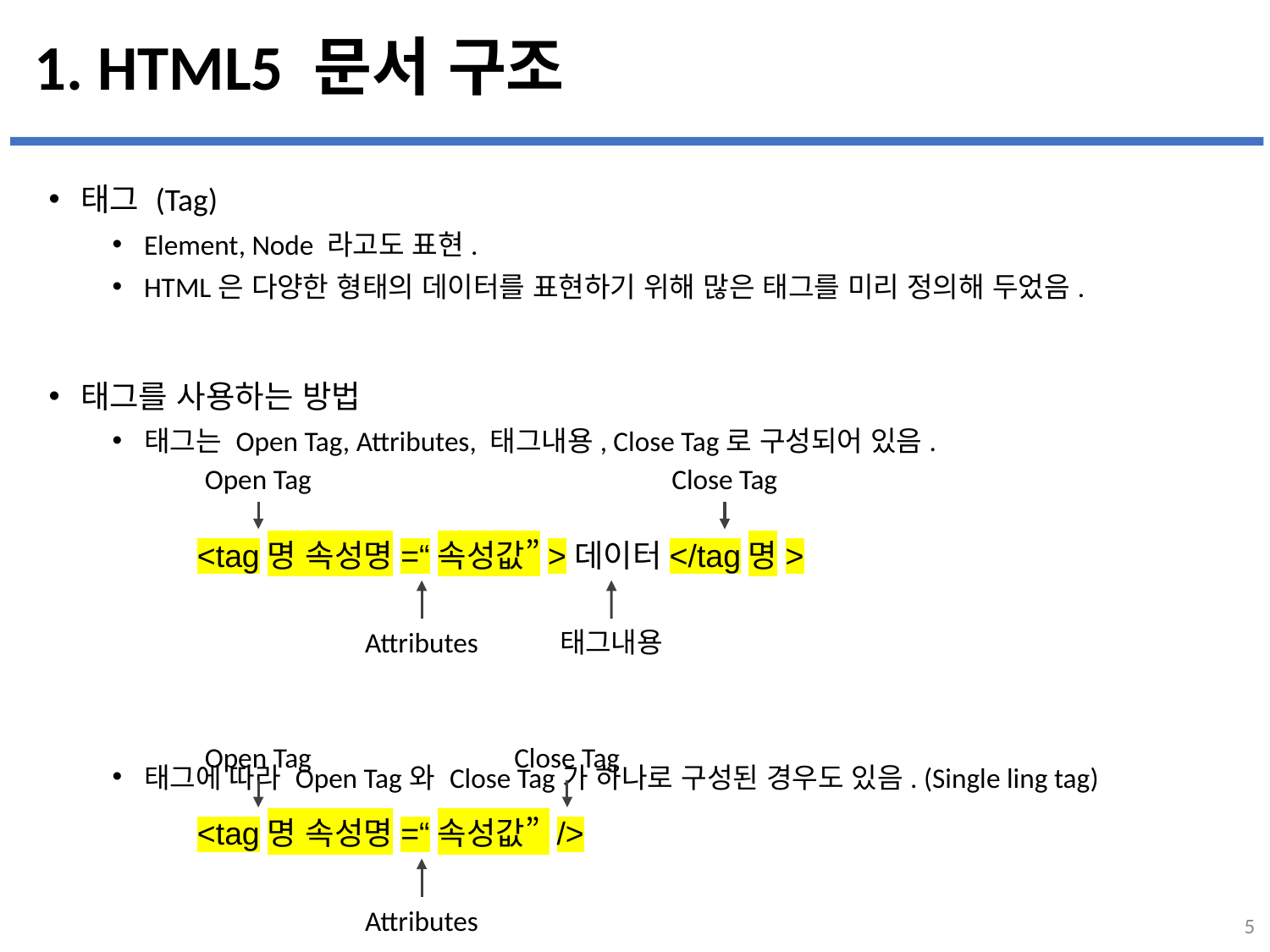

# 1. HTML5 문서 구조
태그 (Tag)
Element, Node 라고도 표현.
HTML은 다양한 형태의 데이터를 표현하기 위해 많은 태그를 미리 정의해 두었음.

태그를 사용하는 방법
태그는 Open Tag, Attributes, 태그내용, Close Tag로 구성되어 있음.

태그에 따라 Open Tag와 Close Tag가 하나로 구성된 경우도 있음. (Single ling tag)
Open Tag
Close Tag
<tag명 속성명=“속성값”>데이터</tag명>
Attributes
태그내용
Open Tag
Close Tag
<tag명 속성명=“속성값” />
Attributes
5